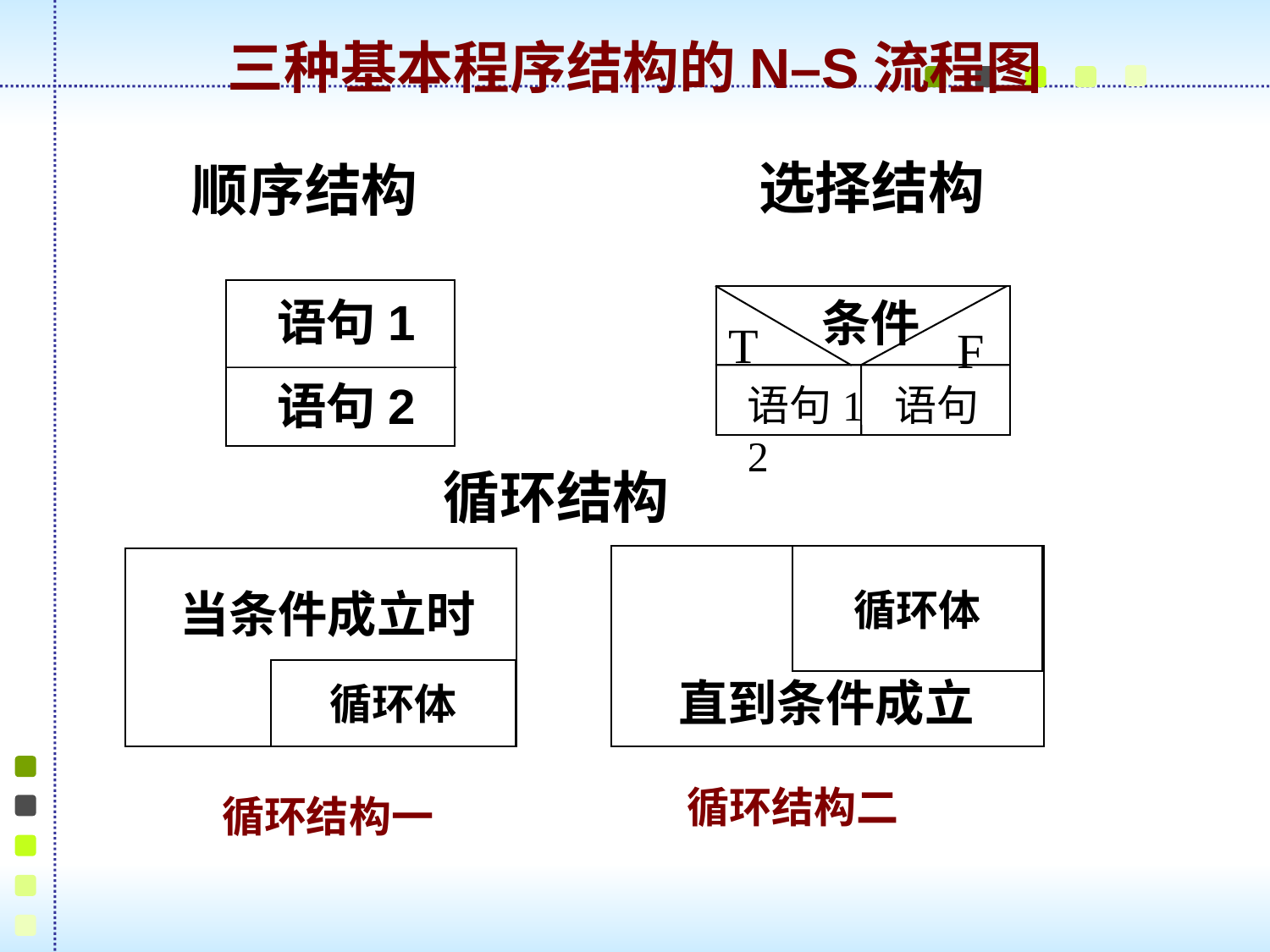

三种基本程序结构的N–S流程图
选择结构

条件

T
F

语句1  语句2
顺序结构

语句1
语句2

循环结构

循环体

当条件成立时
循环体
 直到条件成立
循环结构二
循环结构一